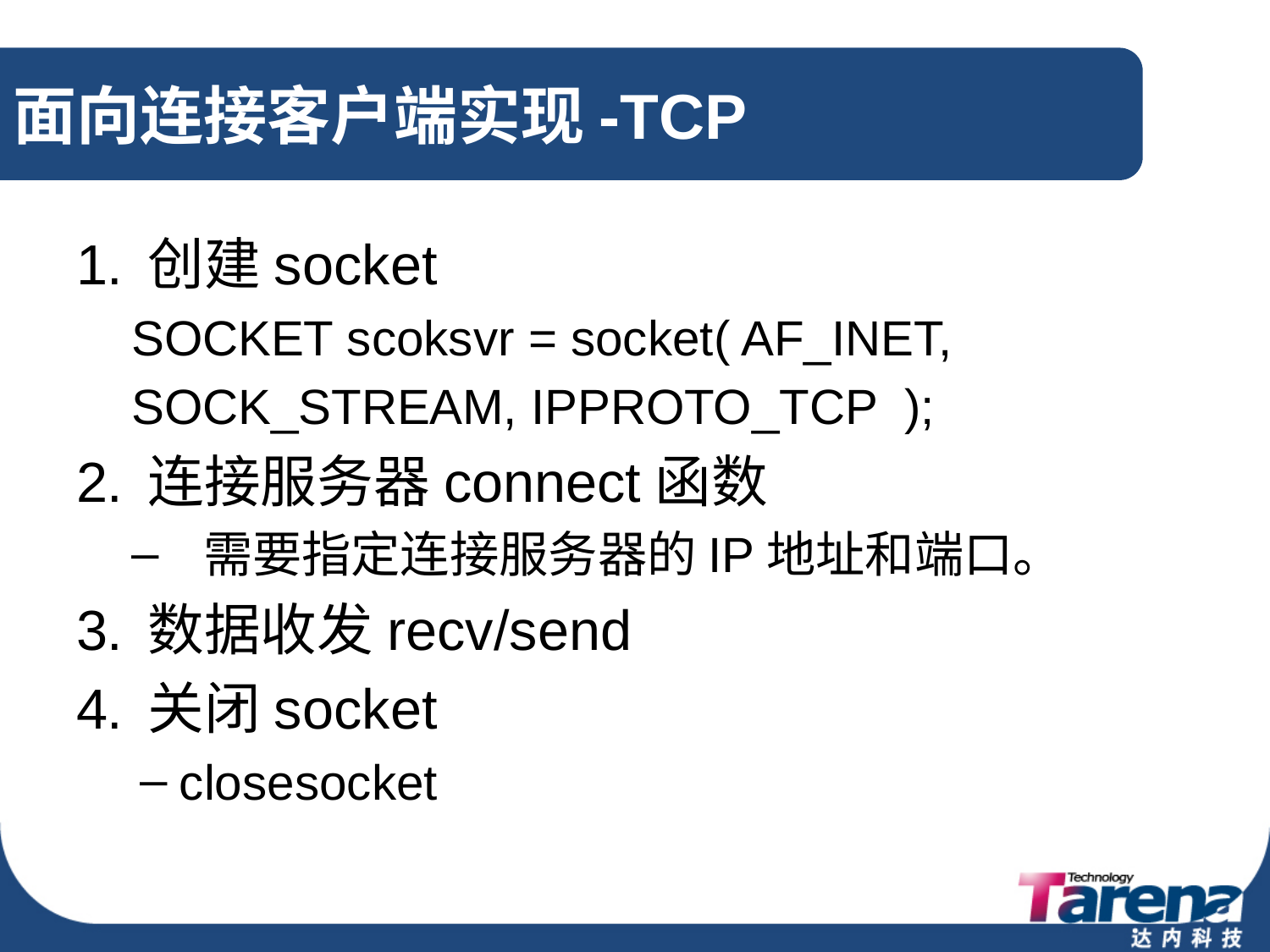

# 面向连接客户端实现-TCP
创建socket
SOCKET scoksvr = socket( AF_INET,
SOCK_STREAM, IPPROTO_TCP  );
连接服务器connect函数
需要指定连接服务器的IP地址和端口。
数据收发recv/send
关闭socket
closesocket